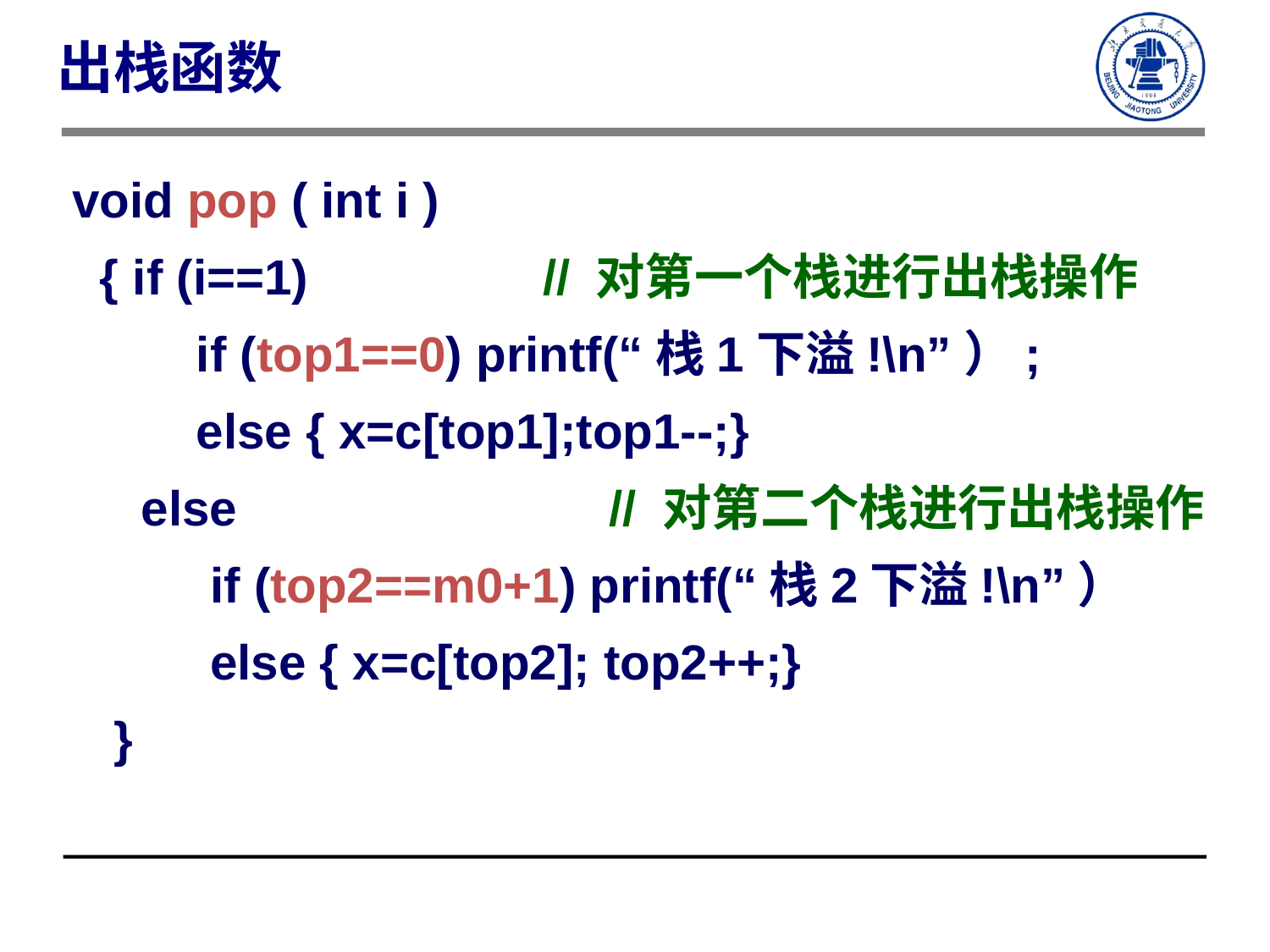

出栈函数
void pop ( int i )
  { if (i==1)                 // 对第一个栈进行出栈操作
         if (top1==0) printf(“栈1下溢!\n”）;
         else { x=c[top1];top1--;}
     else                           // 对第二个栈进行出栈操作
          if (top2==m0+1) printf(“栈2下溢!\n”）
          else { x=c[top2]; top2++;}
   }